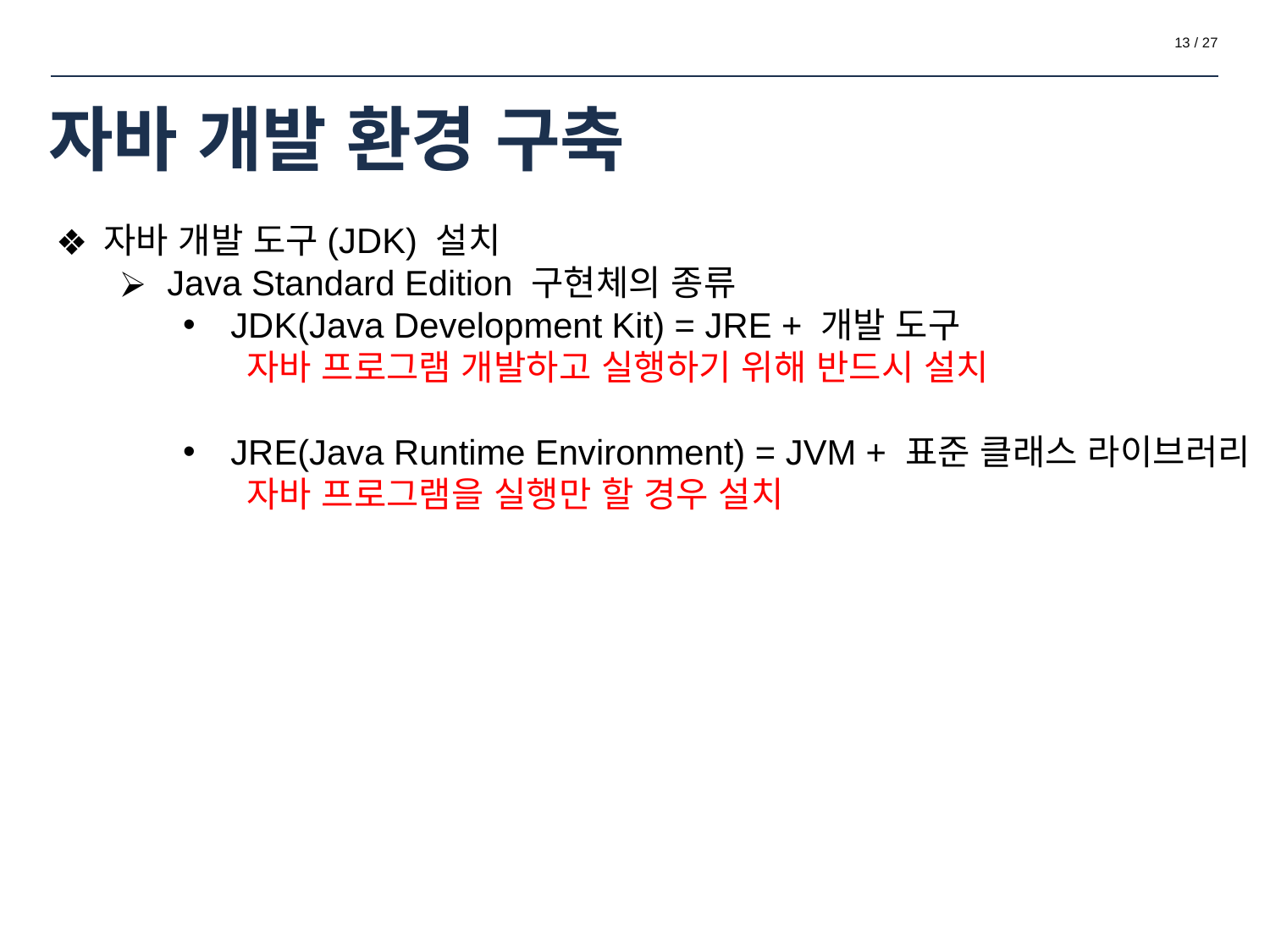

13 / 27
# 자바 개발 환경 구축
자바 개발 도구(JDK) 설치
Java Standard Edition 구현체의 종류
JDK(Java Development Kit) = JRE + 개발 도구
자바 프로그램 개발하고 실행하기 위해 반드시 설치

JRE(Java Runtime Environment) = JVM + 표준 클래스 라이브러리
자바 프로그램을 실행만 할 경우 설치